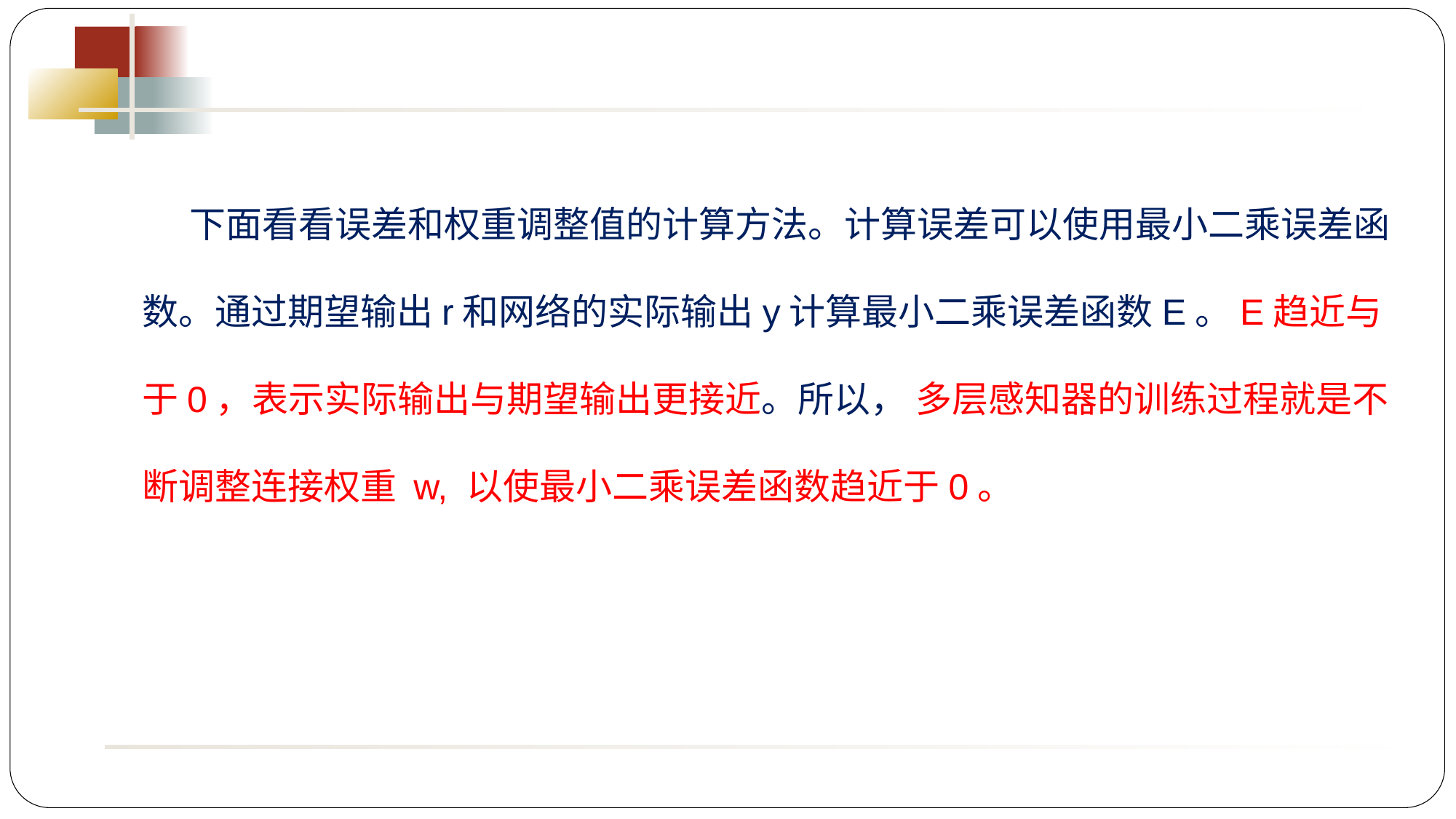

下面看看误差和权重调整值的计算方法。计算误差可以使用最小二乘误差函数。通过期望输出r和网络的实际输出y计算最小二乘误差函数E。E趋近与于0，表示实际输出与期望输出更接近。所以， 多层感知器的训练过程就是不断调整连接权重 w, 以使最小二乘误差函数趋近于0。